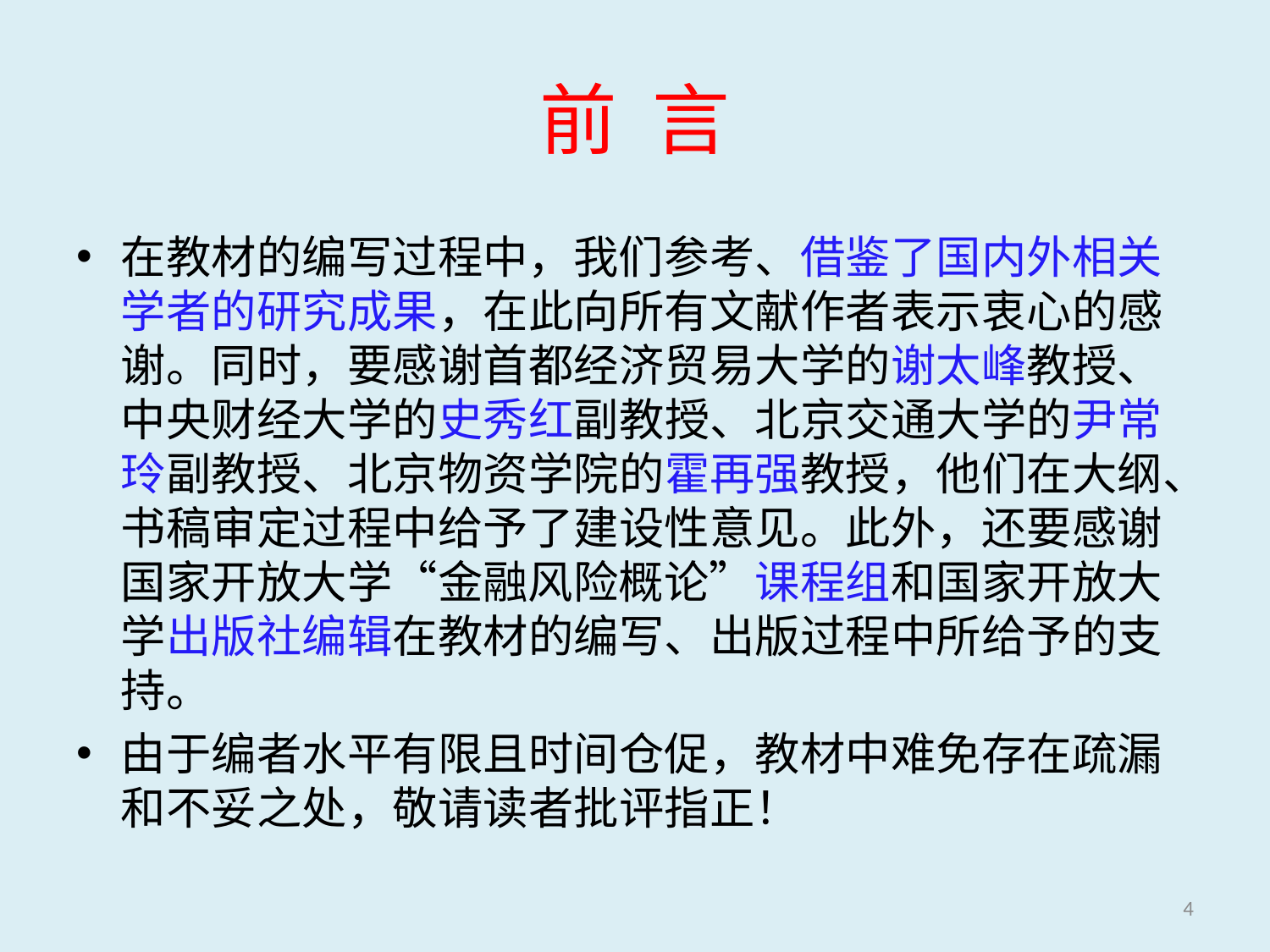

# 前  言
在教材的编写过程中，我们参考、借鉴了国内外相关学者的研究成果，在此向所有文献作者表示衷心的感谢。同时，要感谢首都经济贸易大学的谢太峰教授、中央财经大学的史秀红副教授、北京交通大学的尹常玲副教授、北京物资学院的霍再强教授，他们在大纲、书稿审定过程中给予了建设性意见。此外，还要感谢国家开放大学“金融风险概论”课程组和国家开放大学出版社编辑在教材的编写、出版过程中所给予的支持。
由于编者水平有限且时间仓促，教材中难免存在疏漏和不妥之处，敬请读者批评指正！

4